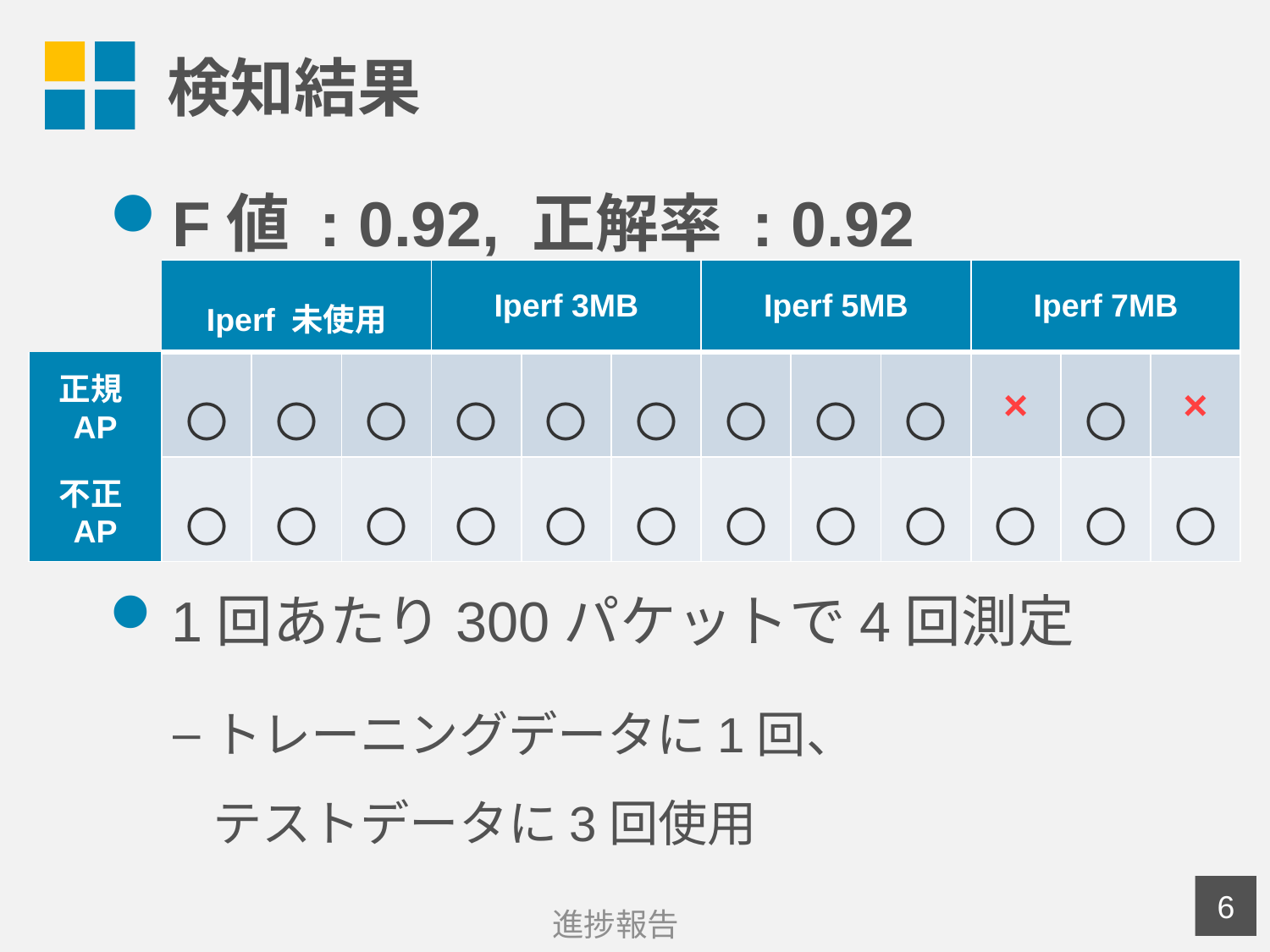

# 検知結果
F値 : 0.92, 正解率 : 0.92

1回あたり300パケットで4回測定
トレーニングデータに1回、
テストデータに3回使用
|  | Iperf 未使用 |  |  | Iperf 3MB |  |  | Iperf 5MB |  |  | Iperf 7MB |  |  |
| --- | --- | --- | --- | --- | --- | --- | --- | --- | --- | --- | --- | --- |
| 正規AP | 〇 | 〇 | 〇 | 〇 | 〇 | 〇 | 〇 | 〇 | 〇 | × | 〇 | × |
| 不正AP | 〇 | 〇 | 〇 | 〇 | 〇 | 〇 | 〇 | 〇 | 〇 | 〇 | 〇 | 〇 |
6
進捗報告